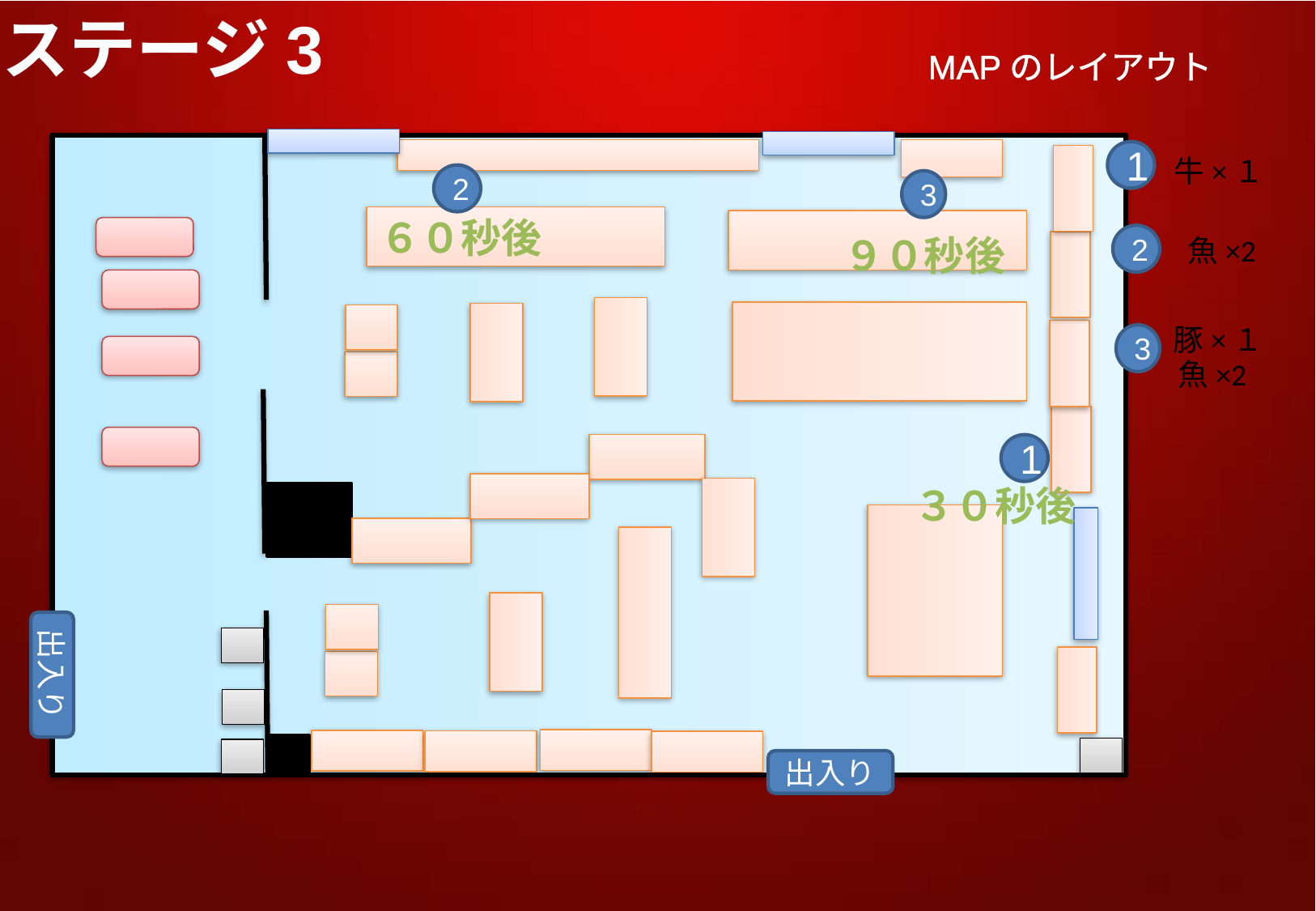

ステージ3
MAPのレイアウト

出入り
1
牛×１
2

3
６０秒後
９０秒後
2
魚×2

豚×１
3

魚×2

1
３０秒後

出入り